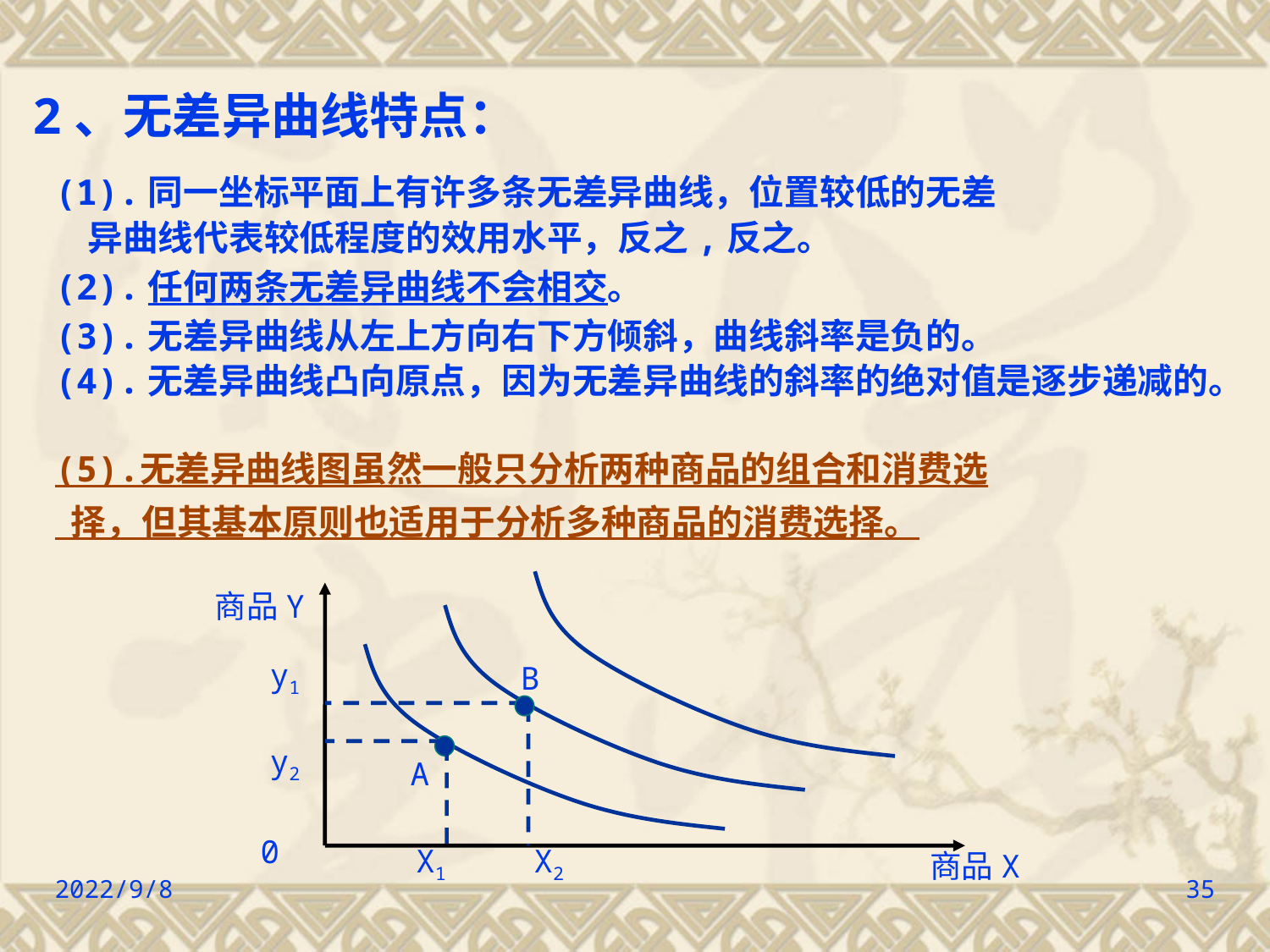

2、无差异曲线特点：
(1).同一坐标平面上有许多条无差异曲线，位置较低的无差
   异曲线代表较低程度的效用水平，反之,反之。
(2).任何两条无差异曲线不会相交。
(3).无差异曲线从左上方向右下方倾斜，曲线斜率是负的。
(4).无差异曲线凸向原点，因为无差异曲线的斜率的绝对值是逐步递减的。
(5).无差异曲线图虽然一般只分析两种商品的组合和消费选
  择，但其基本原则也适用于分析多种商品的消费选择。

商品Y

B
y1

y2

A
0

X1        X2
商品X
2022/9/8
35